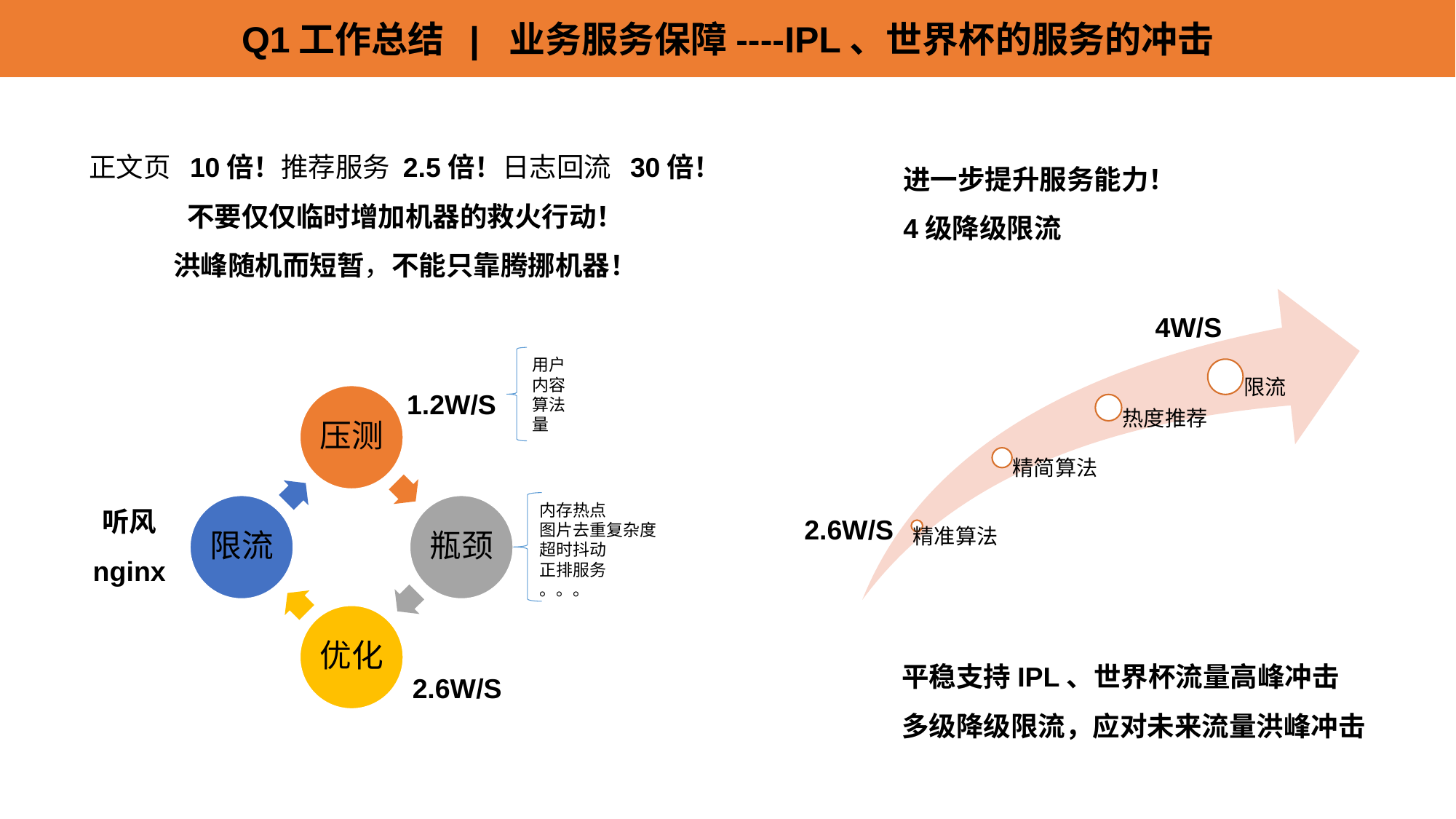

E6636BC20180234D783006ED91B0BAB0B2B9B20C184F8BD0A0D98436B1412BEB7B44B6380164DB0622992C08C84669E4080921AAE1D02B111BE0C24243AE29D524F1F88D0020C6A754A024976ED249E5FE43E0A97524C77348CE119531DD6C08DCB6269ACE2
Q1工作总结  |  业务服务保障----IPL、世界杯的服务的冲击
正文页  10倍！推荐服务 2.5倍！日志回流  30倍！
不要仅仅临时增加机器的救火行动！
洪峰随机而短暂，不能只靠腾挪机器！
进一步提升服务能力！
4级降级限流

4W/S
精准算法
精简算法
热度推荐
限流

用户
内容
算法
量
1.2W/S
压测

瓶颈

优化

限流

听风
nginx
2.6W/S

内存热点
图片去重复杂度
超时抖动
正排服务
。。。
平稳支持IPL、世界杯流量高峰冲击
多级降级限流，应对未来流量洪峰冲击
2.6W/S